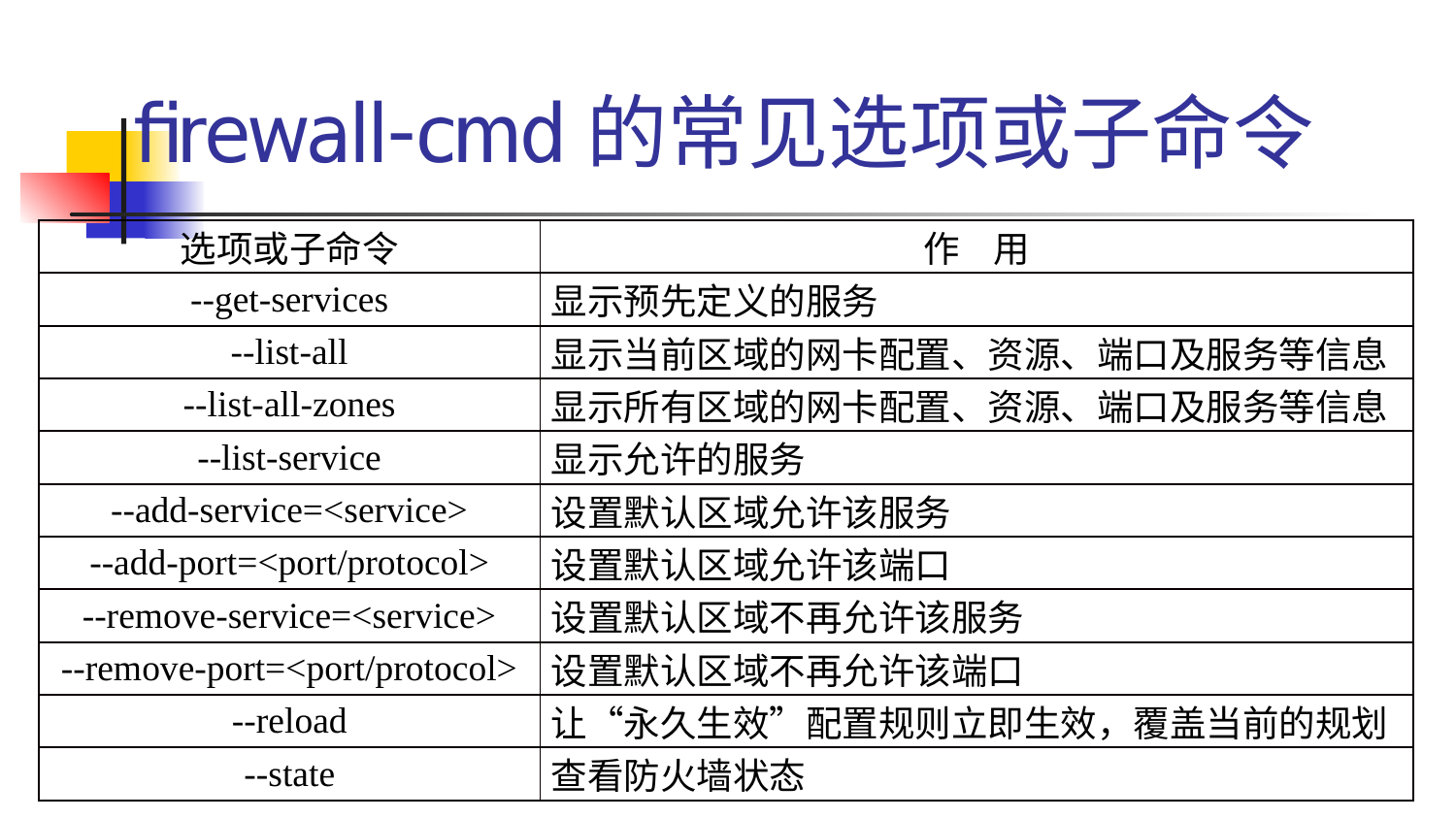

# firewall-cmd的常见选项或子命令

| 选项或子命令 | 作 用 |
| --- | --- |
| --get-services | 显示预先定义的服务 |
| --list-all | 显示当前区域的网卡配置、资源、端口及服务等信息 |
| --list-all-zones | 显示所有区域的网卡配置、资源、端口及服务等信息 |
| --list-service | 显示允许的服务 |
| --add-service=<service> | 设置默认区域允许该服务 |
| --add-port=<port/protocol> | 设置默认区域允许该端口 |
| --remove-service=<service> | 设置默认区域不再允许该服务 |
| --remove-port=<port/protocol> | 设置默认区域不再允许该端口 |
| --reload | 让“永久生效”配置规则立即生效，覆盖当前的规划 |
| --state | 查看防火墙状态 |